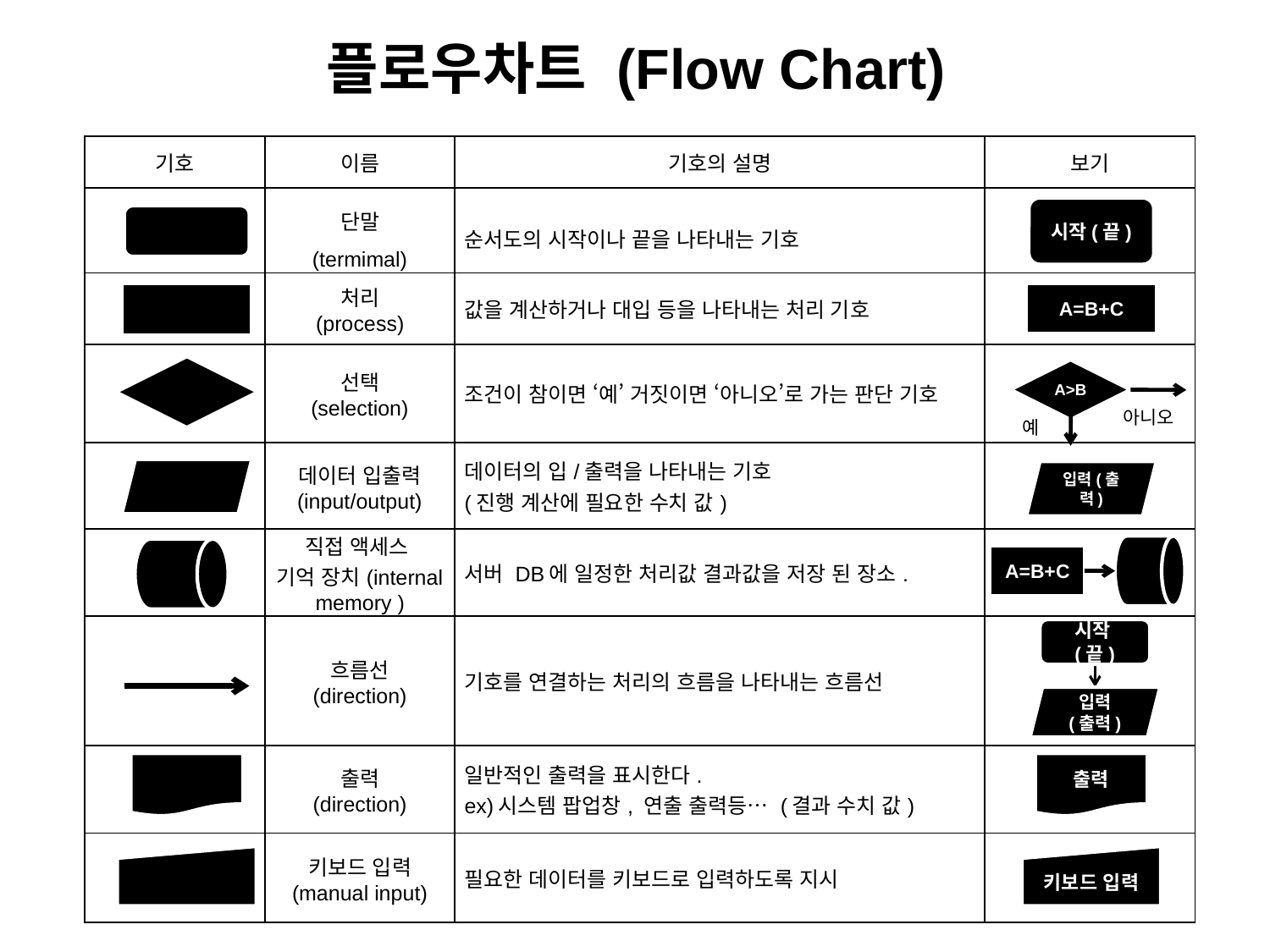

# 플로우차트 (Flow Chart)
| 기호 | 이름 | 기호의 설명 | 보기 |
| --- | --- | --- | --- |
|  | 단말 (termimal) | 순서도의 시작이나 끝을 나타내는 기호 |  |
|  | 처리 (process) | 값을 계산하거나 대입 등을 나타내는 처리 기호 |  |
|  | 선택 (selection) | 조건이 참이면 ‘예’ 거짓이면 ‘아니오’로 가는 판단 기호 |  |
|  | 데이터 입출력 (input/output) | 데이터의 입/출력을 나타내는 기호 (진행 계산에 필요한 수치 값) |  |
|  | 직접 액세스 기억 장치(internal memory ) | 서버 DB에 일정한 처리값 결과값을 저장 된 장소. |  |
|  | 흐름선 (direction) | 기호를 연결하는 처리의 흐름을 나타내는 흐름선 |  |
|  | 출력 (direction) | 일반적인 출력을 표시한다. ex)시스템 팝업창, 연출 출력등… (결과 수치 값) |  |
|  | 키보드 입력 (manual input) | 필요한 데이터를 키보드로 입력하도록 지시 |  |
시작(끝)

A=B+C

A>B
아니오
예

입력(출력)

A=B+C
시작(끝)
입력
(출력)

출력

키보드 입력